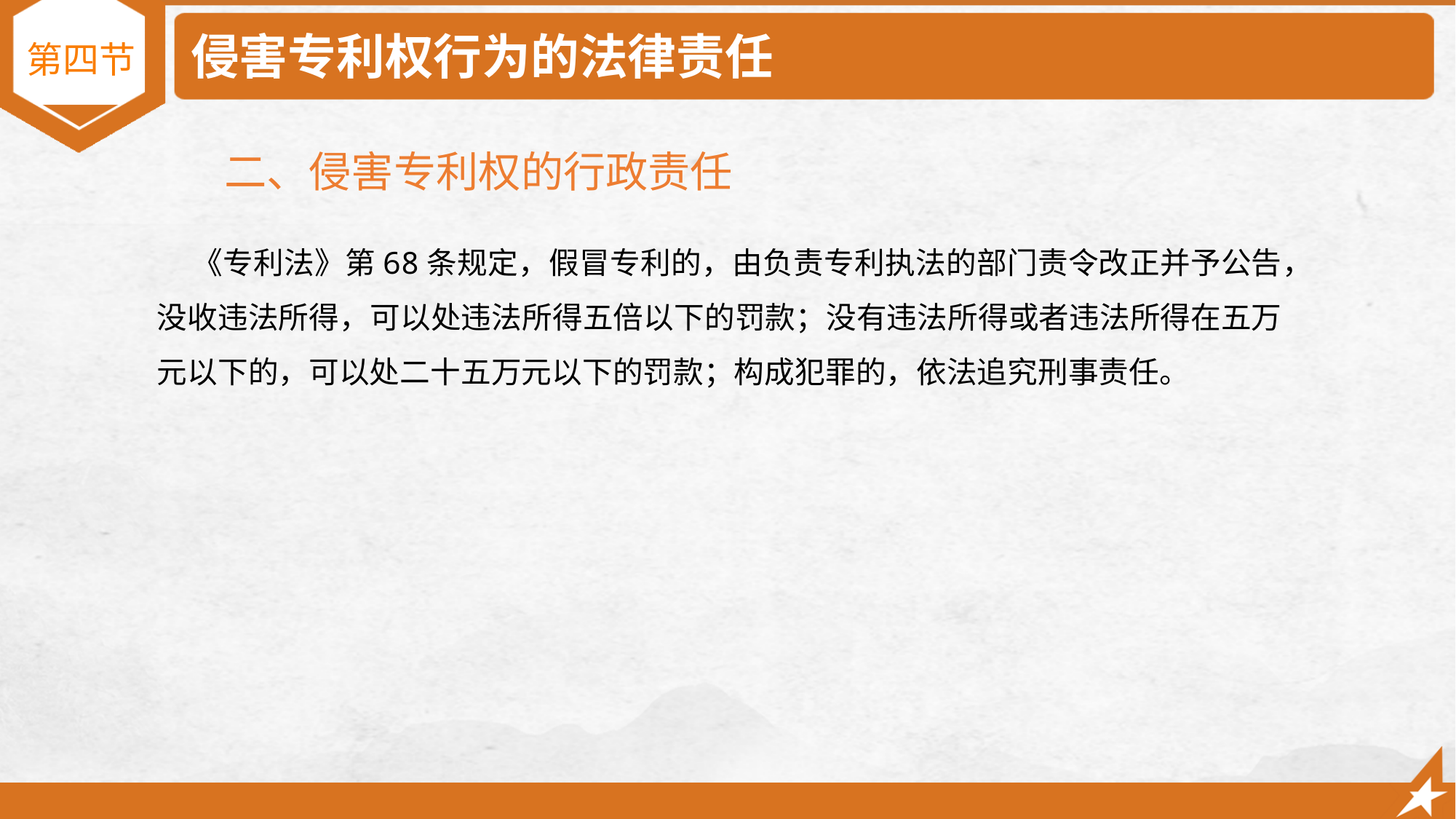

# 侵害专利权行为的法律责任
第四节
二、侵害专利权的行政责任
    《专利法》第68条规定，假冒专利的，由负责专利执法的部门责令改正并予公告，没收违法所得，可以处违法所得五倍以下的罚款；没有违法所得或者违法所得在五万元以下的，可以处二十五万元以下的罚款；构成犯罪的，依法追究刑事责任。